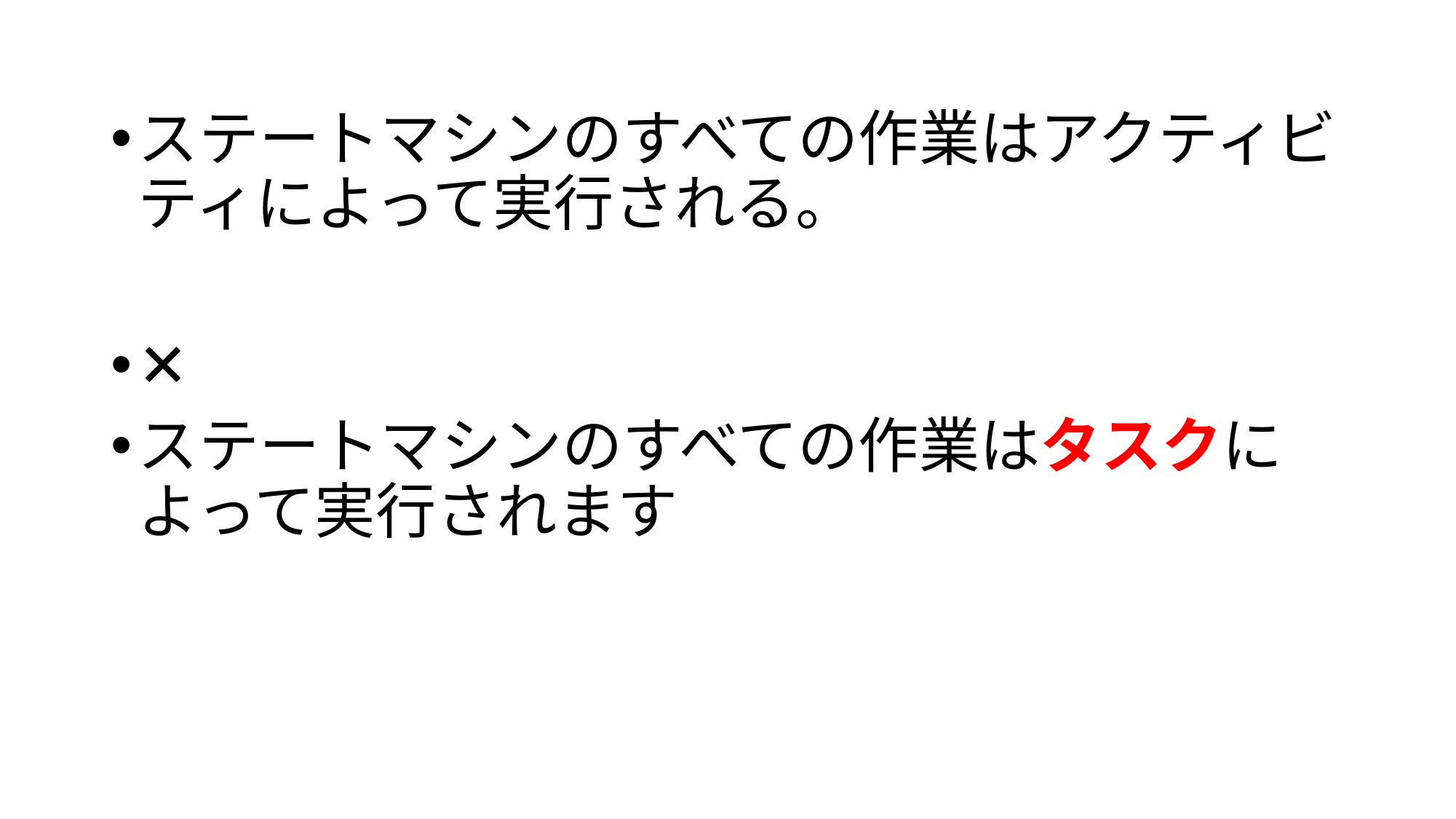

ステートマシンのすべての作業はアクティビティによって実行される。

✕
ステートマシンのすべての作業はタスクによって実行されます